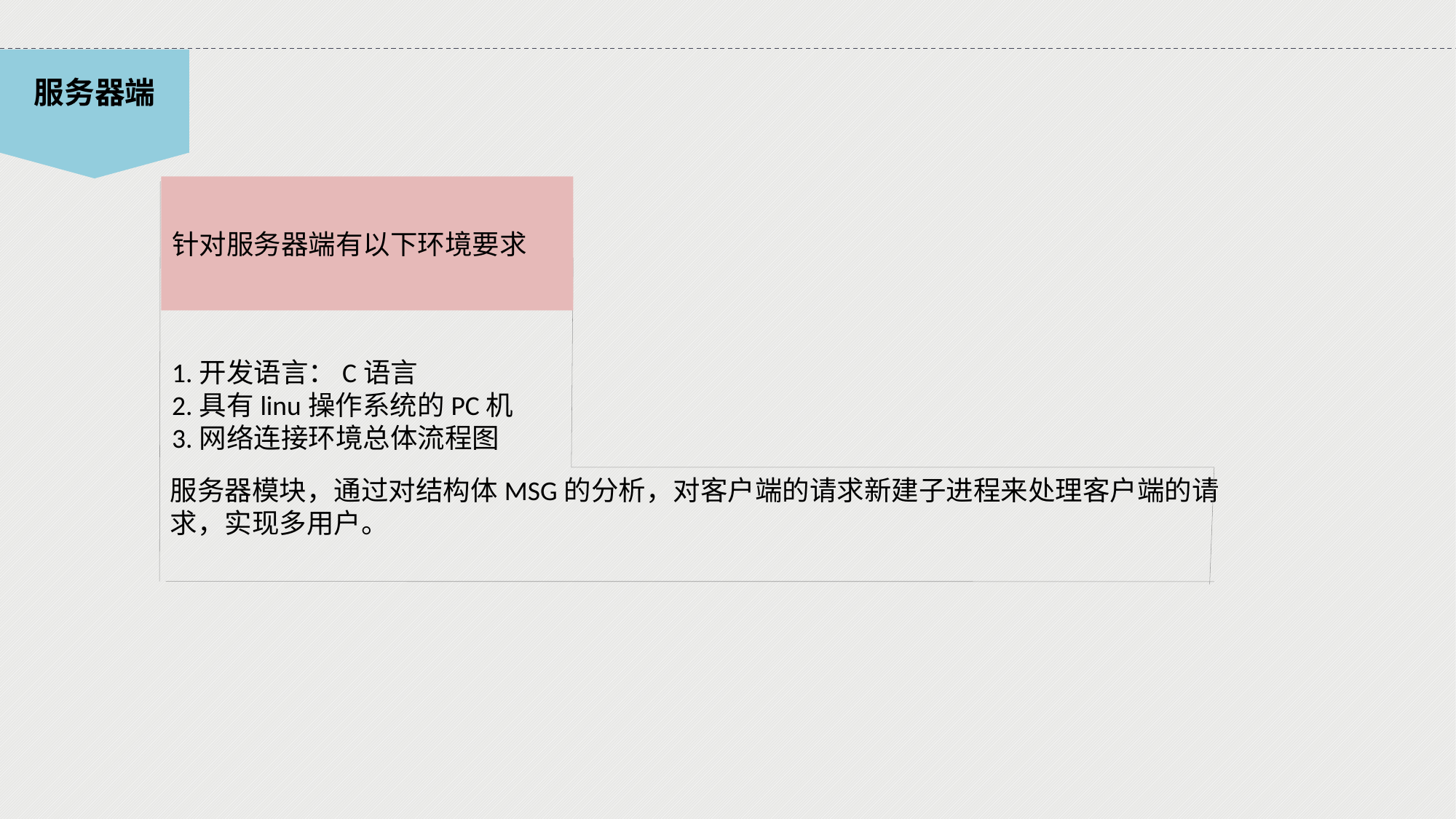

服务器端
针对服务器端有以下环境要求

1.开发语言：C语言
2.具有linu操作系统的PC机
3.网络连接环境总体流程图

服务器模块，通过对结构体MSG的分析，对客户端的请求新建子进程来处理客户端的请求，实现多用户。